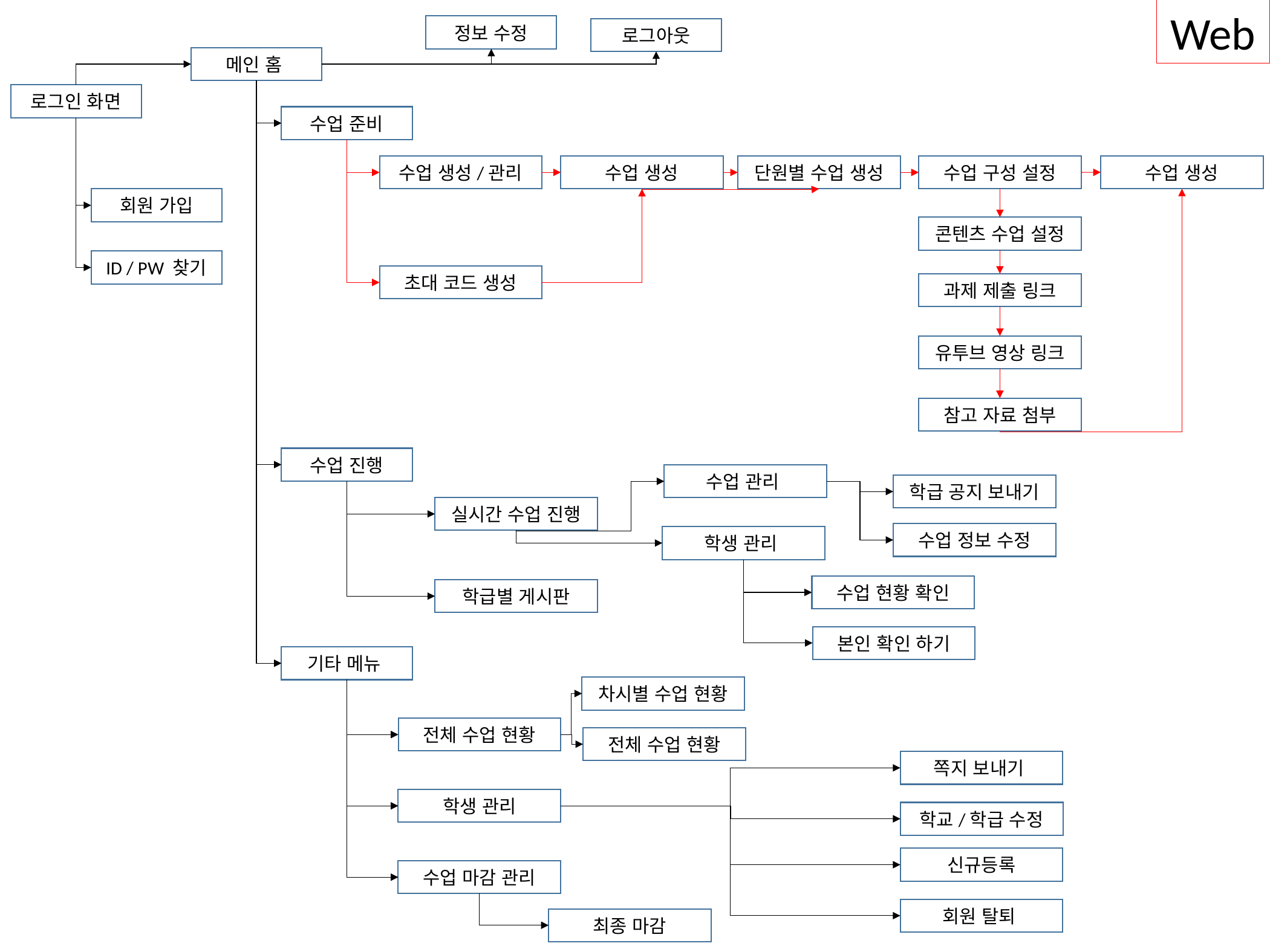

Web
정보 수정
로그아웃
메인 홈
로그인 화면
수업 준비
수업 생성
수업 생성/관리
수업 생성
단원별 수업 생성
수업 구성 설정
회원 가입
콘텐츠 수업 설정
ID / PW 찾기
초대 코드 생성
과제 제출 링크
유투브 영상 링크
참고 자료 첨부
수업 진행
수업 관리
학급 공지 보내기
실시간 수업 진행
수업 정보 수정
학생 관리
수업 현황 확인
학급별 게시판
본인 확인 하기
기타 메뉴
차시별 수업 현황
전체 수업 현황
전체 수업 현황
쪽지 보내기
학생 관리
학교/학급 수정
신규등록
수업 마감 관리
회원 탈퇴
최종 마감